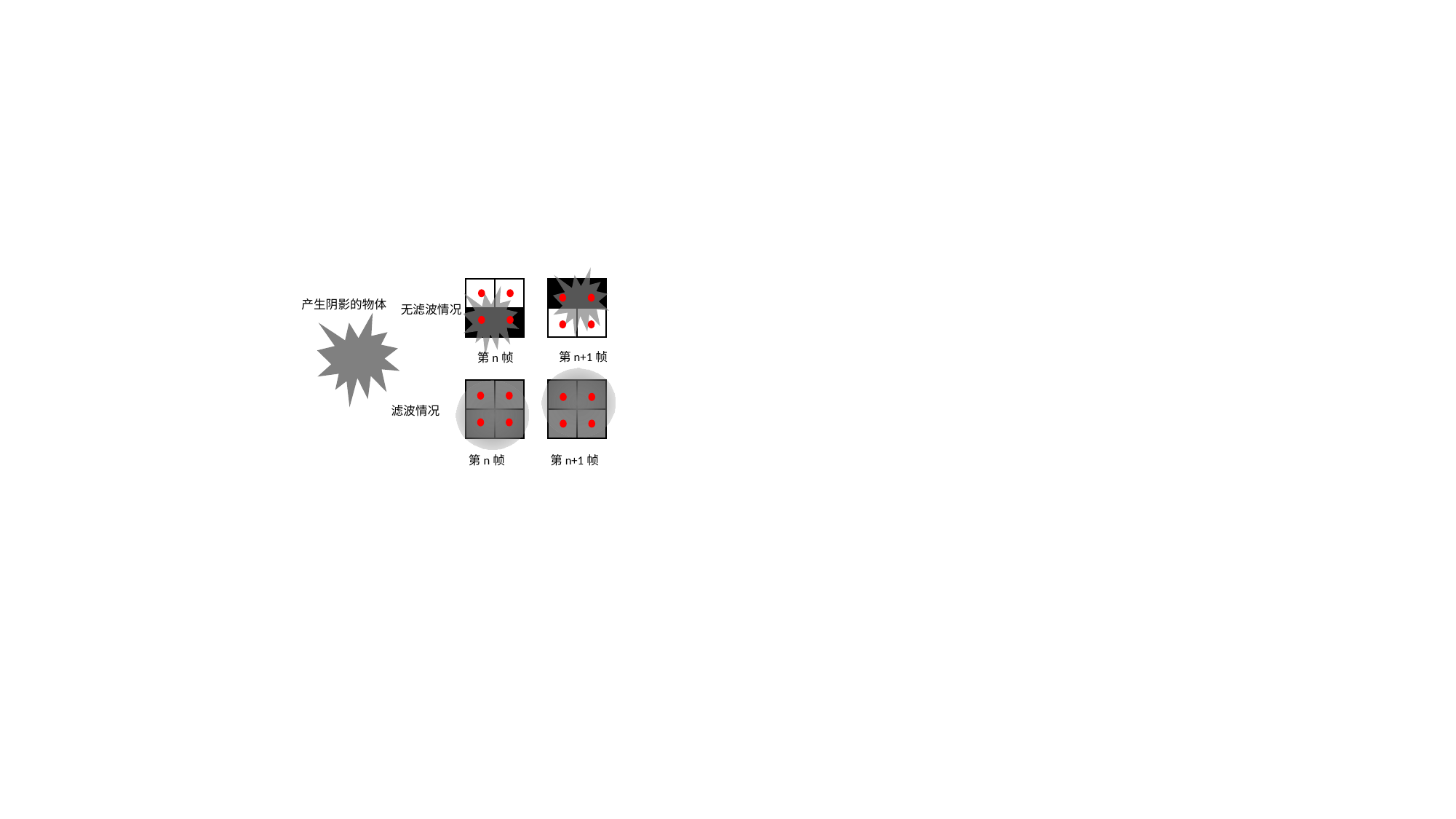

产生阴影的物体

无滤波情况

第n+1帧
第n帧

滤波情况

第n+1帧
第n帧